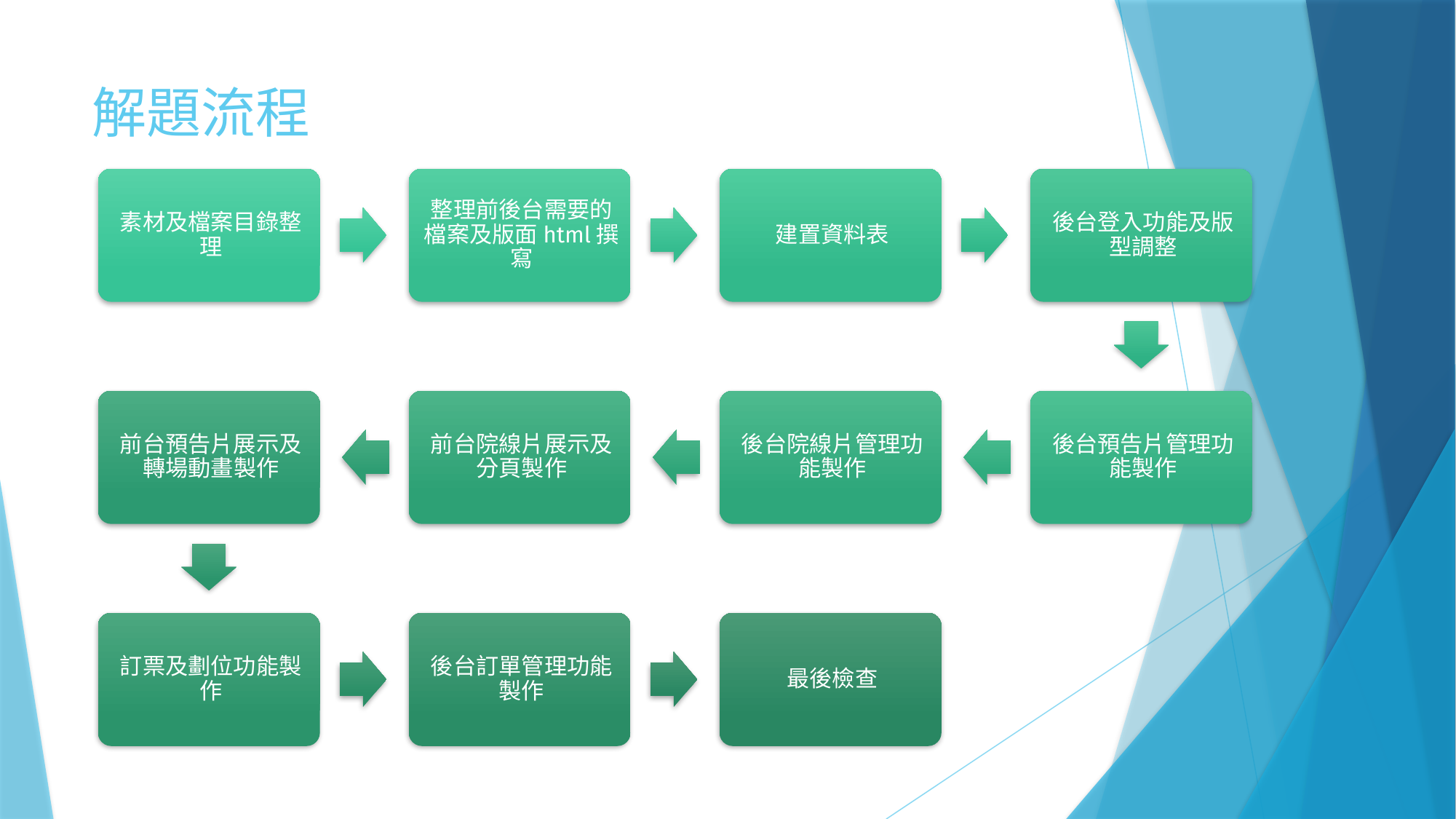

# 解題流程
素材及檔案目錄整理

整理前後台需要的檔案及版面html撰寫

建置資料表

後台登入功能及版型調整

後台預告片管理功能製作

後台院線片管理功能製作

前台院線片展示及分頁製作

前台預告片展示及轉場動畫製作

訂票及劃位功能製作

後台訂單管理功能製作

最後檢查